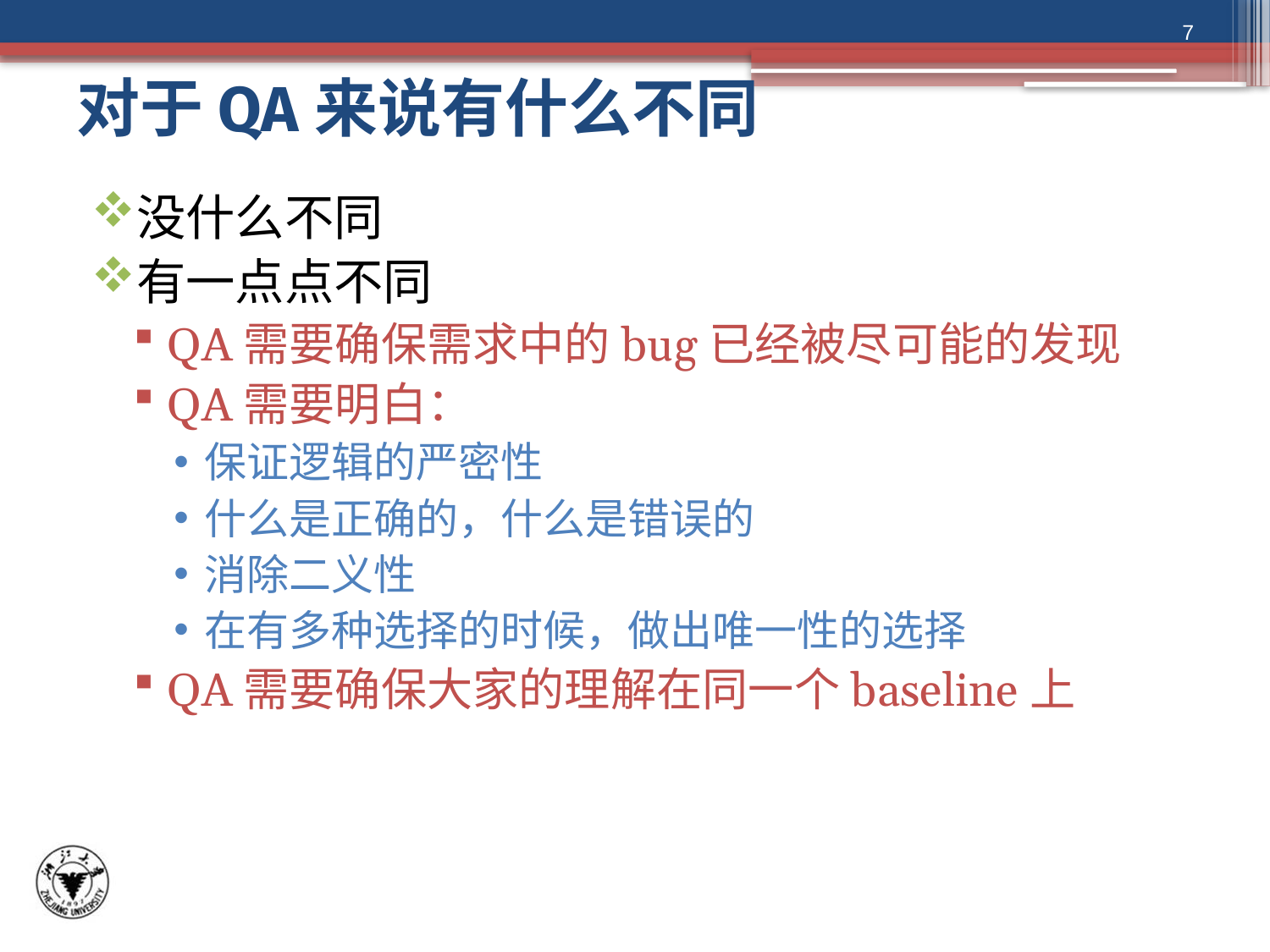

7
# 对于QA来说有什么不同
没什么不同
有一点点不同
QA需要确保需求中的bug已经被尽可能的发现
QA需要明白：
保证逻辑的严密性
什么是正确的，什么是错误的
消除二义性
在有多种选择的时候，做出唯一性的选择
QA需要确保大家的理解在同一个baseline上